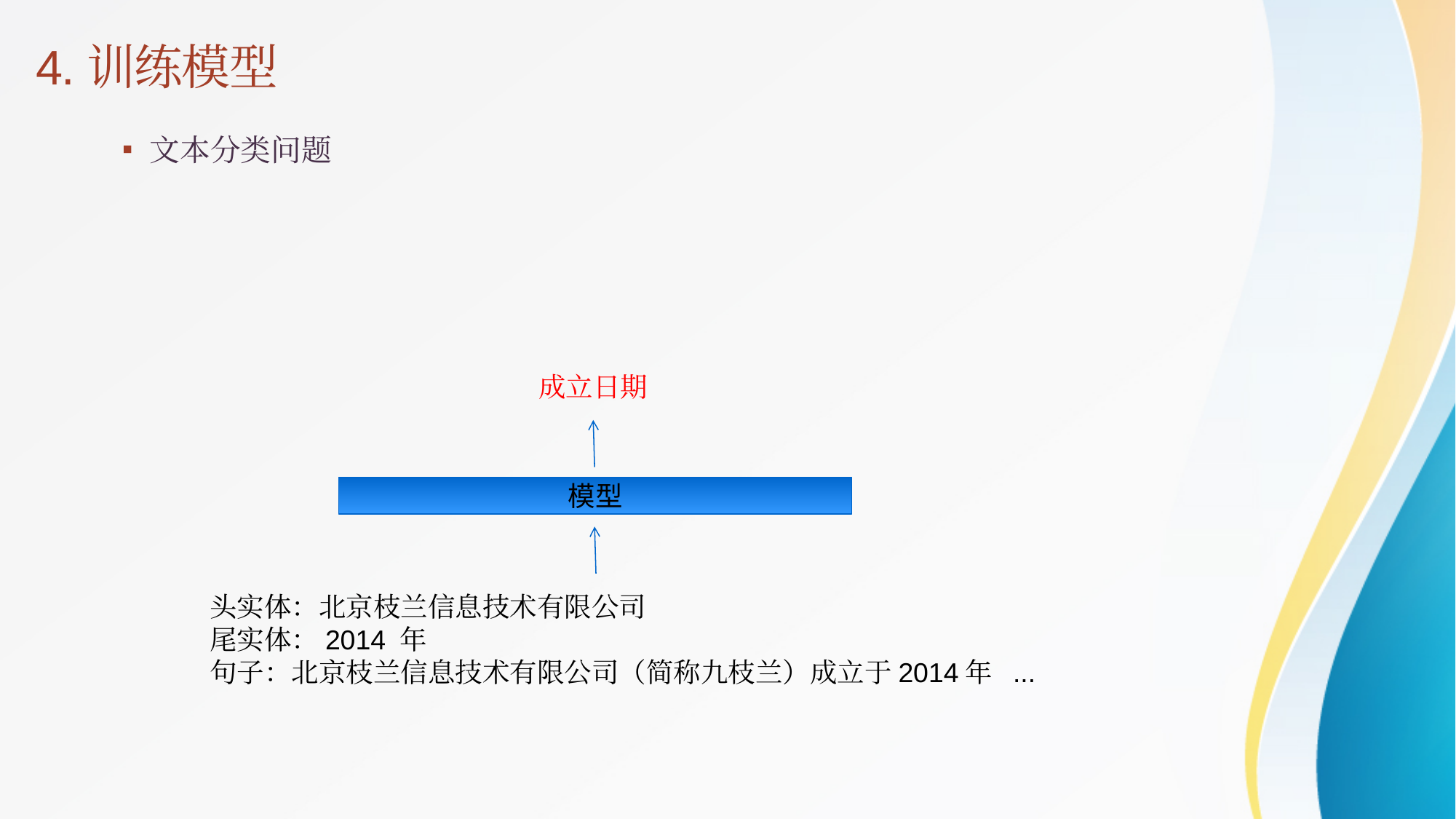

# 4.训练模型
文本分类问题
        成立日期
模型
头实体：北京枝兰信息技术有限公司
尾实体：2014 年
句子：北京枝兰信息技术有限公司（简称九枝兰）成立于2014年  ...